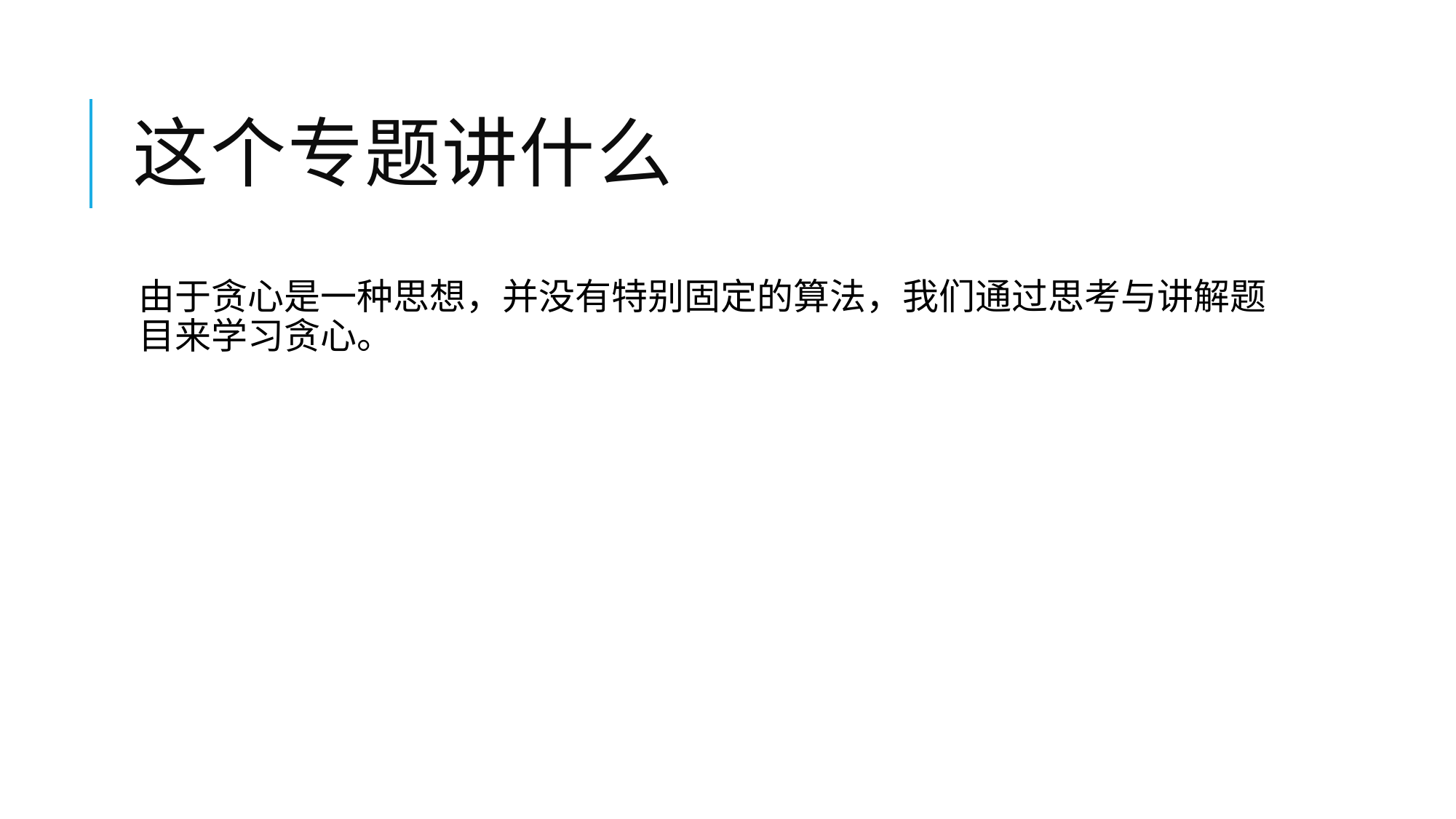

# 这个专题讲什么
由于贪心是一种思想，并没有特别固定的算法，我们通过思考与讲解题目来学习贪心。